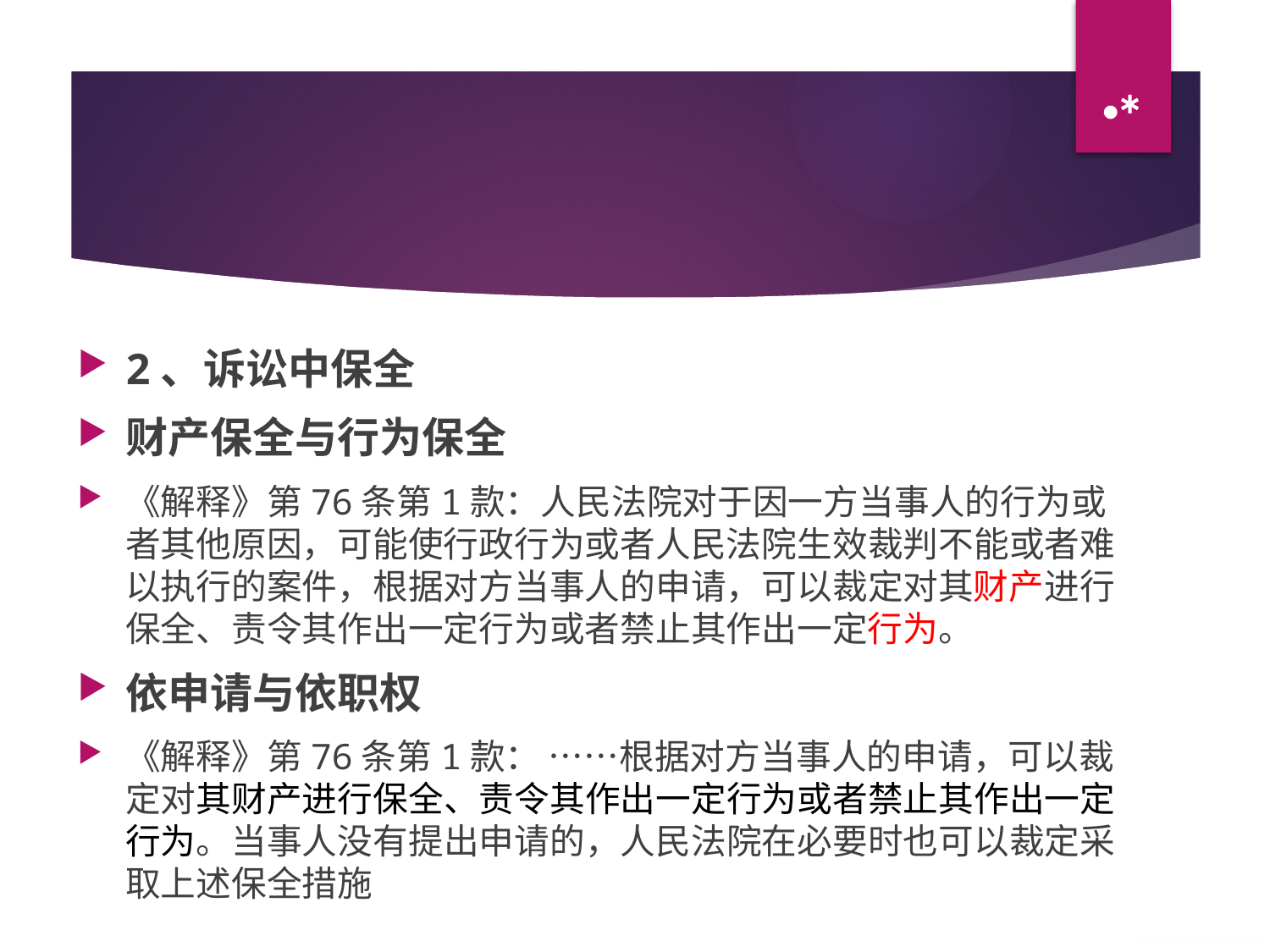

*
#
2、诉讼中保全
财产保全与行为保全
《解释》第76条第1款：人民法院对于因一方当事人的行为或者其他原因，可能使行政行为或者人民法院生效裁判不能或者难以执行的案件，根据对方当事人的申请，可以裁定对其财产进行保全、责令其作出一定行为或者禁止其作出一定行为。
依申请与依职权
《解释》第76条第1款： ……根据对方当事人的申请，可以裁定对其财产进行保全、责令其作出一定行为或者禁止其作出一定行为。当事人没有提出申请的，人民法院在必要时也可以裁定采取上述保全措施